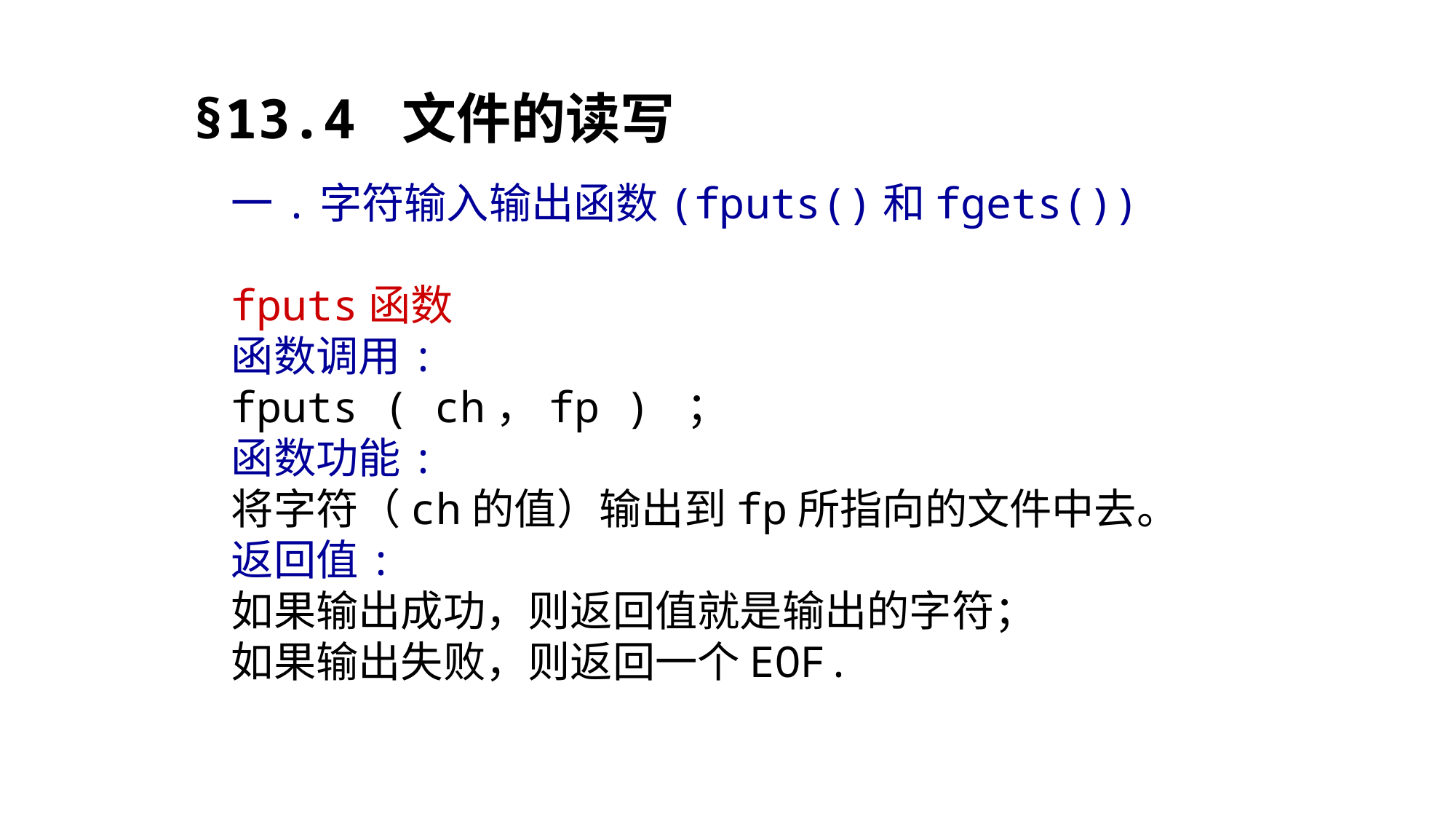

§13.4 文件的读写
一.字符输入输出函数(fputs()和fgets())

fputs函数
函数调用:
fputs ( ch，fp ) ；
函数功能:
将字符（ch的值）输出到fp所指向的文件中去。
返回值:
如果输出成功，则返回值就是输出的字符；
如果输出失败，则返回一个EOF.